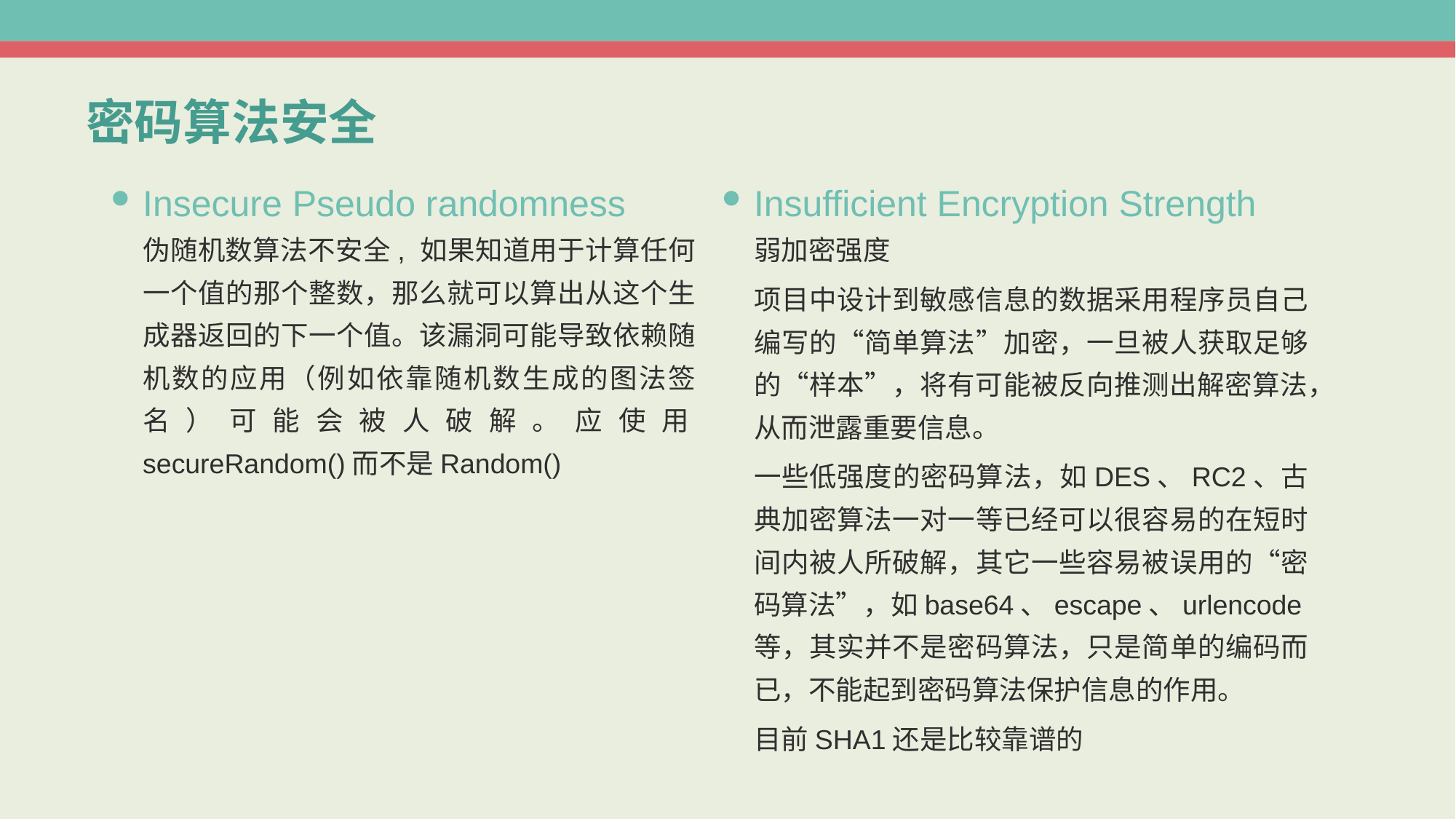

# 密码算法安全
Insecure Pseudo randomness
伪随机数算法不安全, 如果知道用于计算任何一个值的那个整数，那么就可以算出从这个生成器返回的下一个值。该漏洞可能导致依赖随机数的应用（例如依靠随机数生成的图法签名）可能会被人破解。应使用secureRandom()而不是Random()
Insufficient Encryption Strength
弱加密强度
项目中设计到敏感信息的数据采用程序员自己编写的“简单算法”加密，一旦被人获取足够的“样本”，将有可能被反向推测出解密算法，从而泄露重要信息。
一些低强度的密码算法，如DES、RC2、古典加密算法一对一等已经可以很容易的在短时间内被人所破解，其它一些容易被误用的“密码算法”，如base64、escape、urlencode等，其实并不是密码算法，只是简单的编码而已，不能起到密码算法保护信息的作用。
目前SHA1还是比较靠谱的